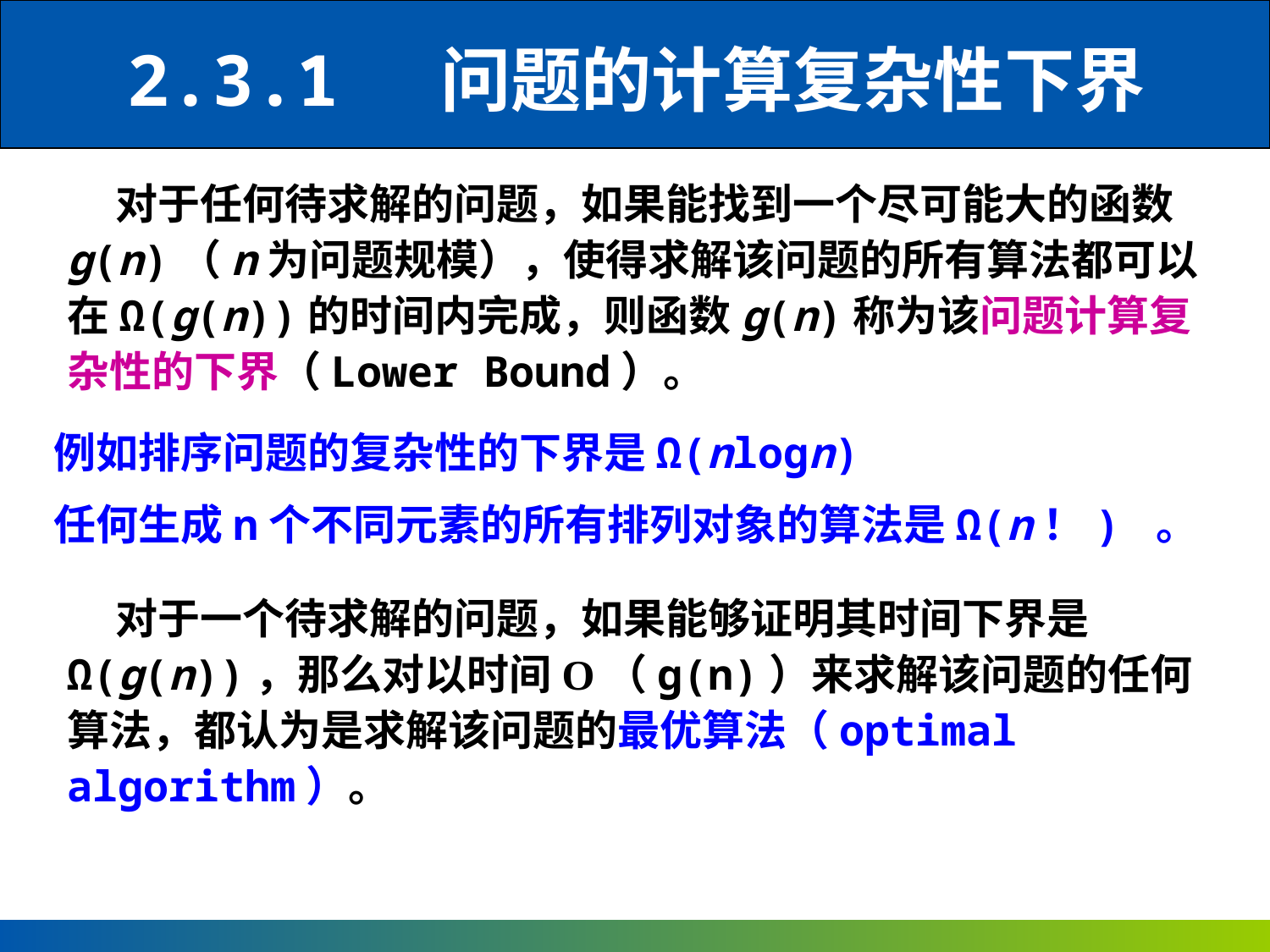

2.3.1  问题的计算复杂性下界
    对于任何待求解的问题，如果能找到一个尽可能大的函数g(n)（n为问题规模），使得求解该问题的所有算法都可以在Ω(g(n))的时间内完成，则函数g(n)称为该问题计算复杂性的下界（Lower Bound）。
例如排序问题的复杂性的下界是Ω(nlogn)
任何生成n个不同元素的所有排列对象的算法是Ω(n！) 。
    对于一个待求解的问题，如果能够证明其时间下界是Ω(g(n))，那么对以时间O（g(n)）来求解该问题的任何算法，都认为是求解该问题的最优算法（optimal algorithm）。